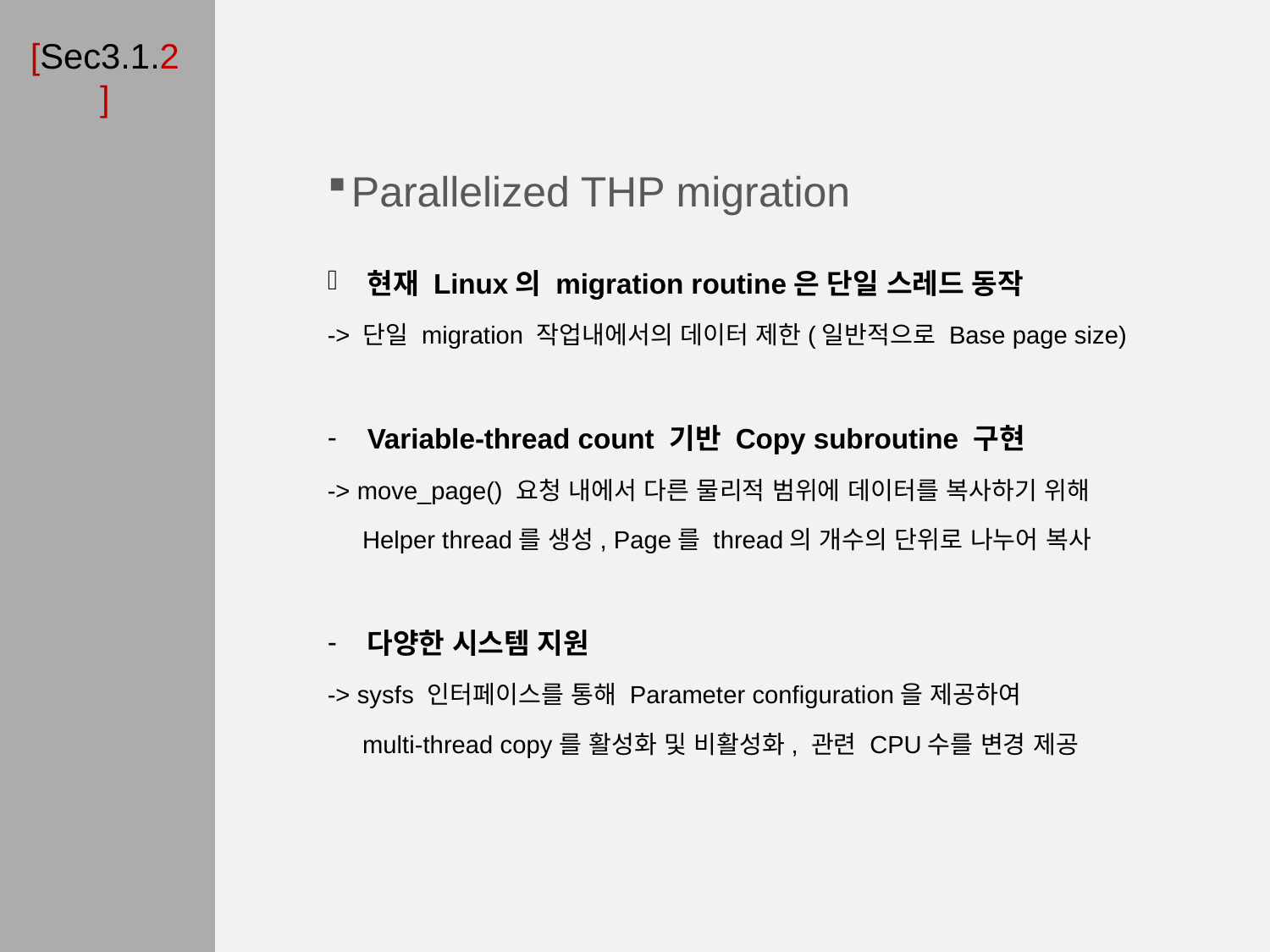

# [Sec3.1.2]
Parallelized THP migration

현재 Linux의 migration routine은 단일 스레드 동작
-> 단일 migration 작업내에서의 데이터 제한(일반적으로 Base page size)

Variable-thread count 기반 Copy subroutine 구현
-> move_page() 요청 내에서 다른 물리적 범위에 데이터를 복사하기 위해
     Helper thread를 생성, Page를 thread의 개수의 단위로 나누어 복사

다양한 시스템 지원
-> sysfs 인터페이스를 통해 Parameter configuration을 제공하여
     multi-thread copy를 활성화 및 비활성화, 관련 CPU수를 변경 제공